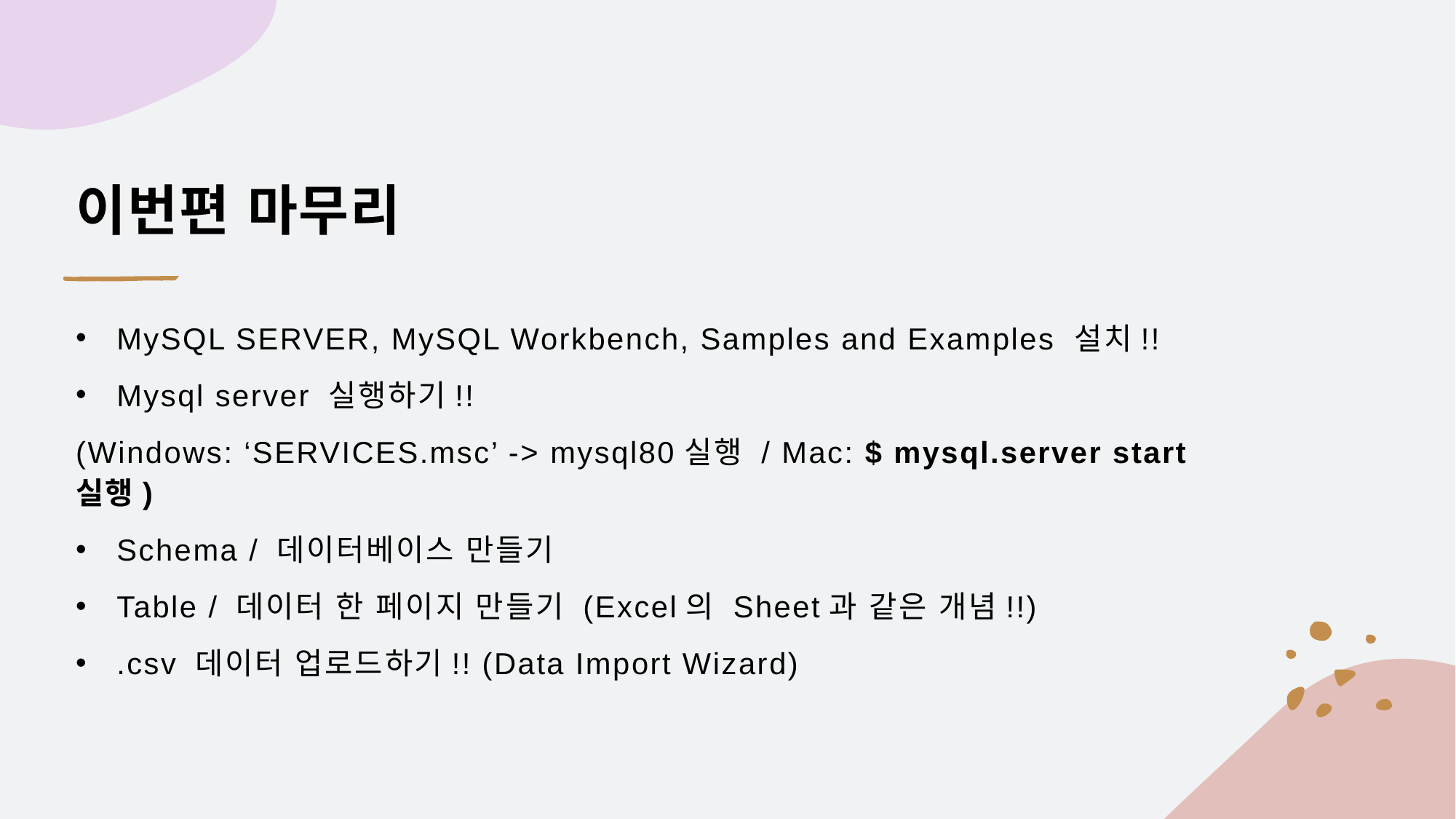

# 이번편 마무리
MySQL SERVER, MySQL Workbench, Samples and Examples 설치!!
Mysql server 실행하기!!
(Windows: ‘SERVICES.msc’ -> mysql80실행 / Mac: $ mysql.server start 실행)
Schema / 데이터베이스 만들기
Table / 데이터 한 페이지 만들기 (Excel의 Sheet과 같은 개념!!)
.csv 데이터 업로드하기!! (Data Import Wizard)